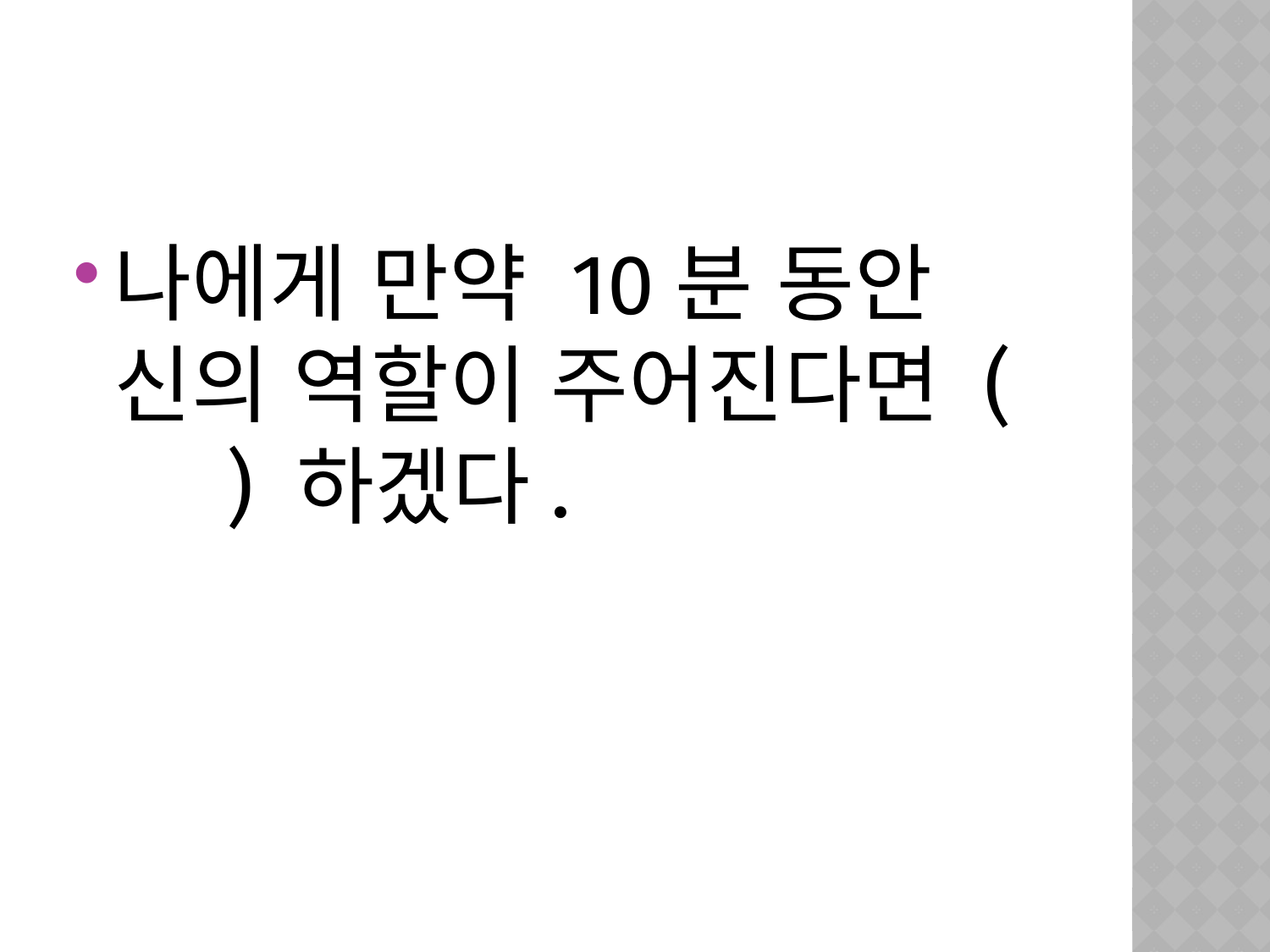

#
나에게 만약 10분 동안 신의 역할이 주어진다면 (       ) 하겠다.